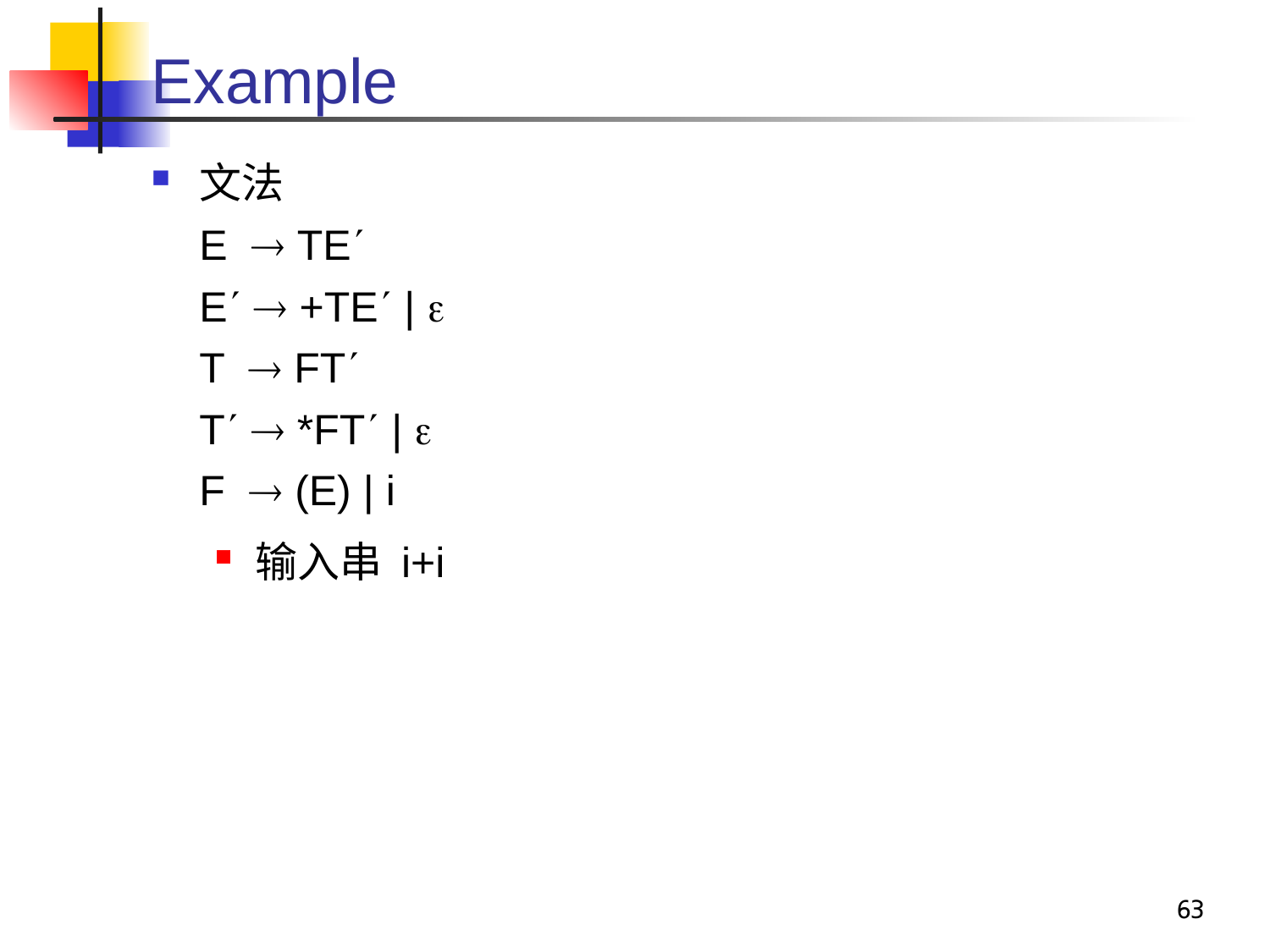

# Example
文法
	E  → TE′
	E′ → +TE′ | ε
	T  → FT′
	T′ → *FT′ | ε
	F  → (E) | i
输入串 i+i

63